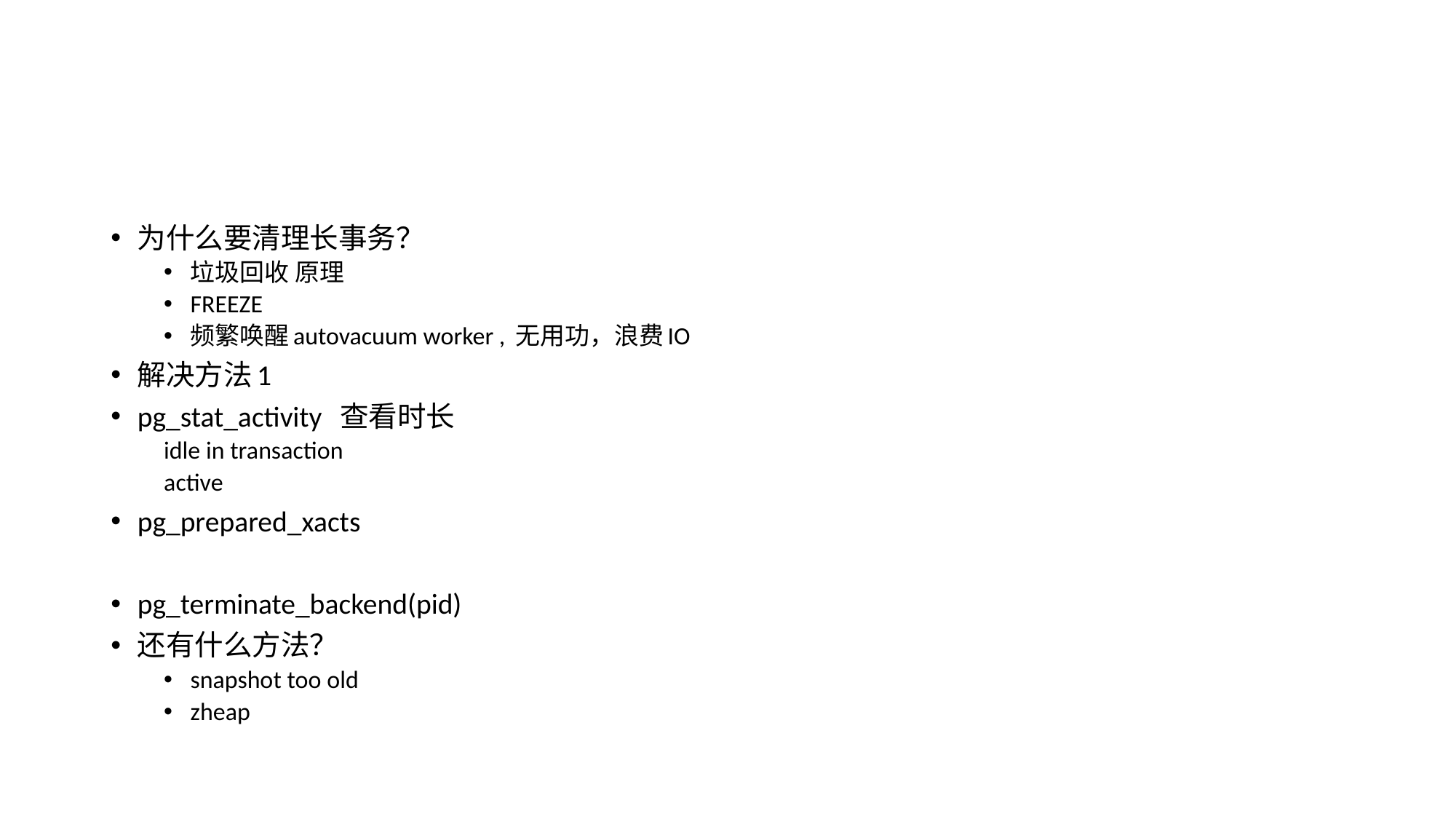

#
为什么要清理长事务？
垃圾回收 原理
FREEZE
频繁唤醒autovacuum worker , 无用功，浪费IO
解决方法1
pg_stat_activity  查看时长
idle in transaction
active
pg_prepared_xacts

pg_terminate_backend(pid)
还有什么方法？
snapshot too old
zheap